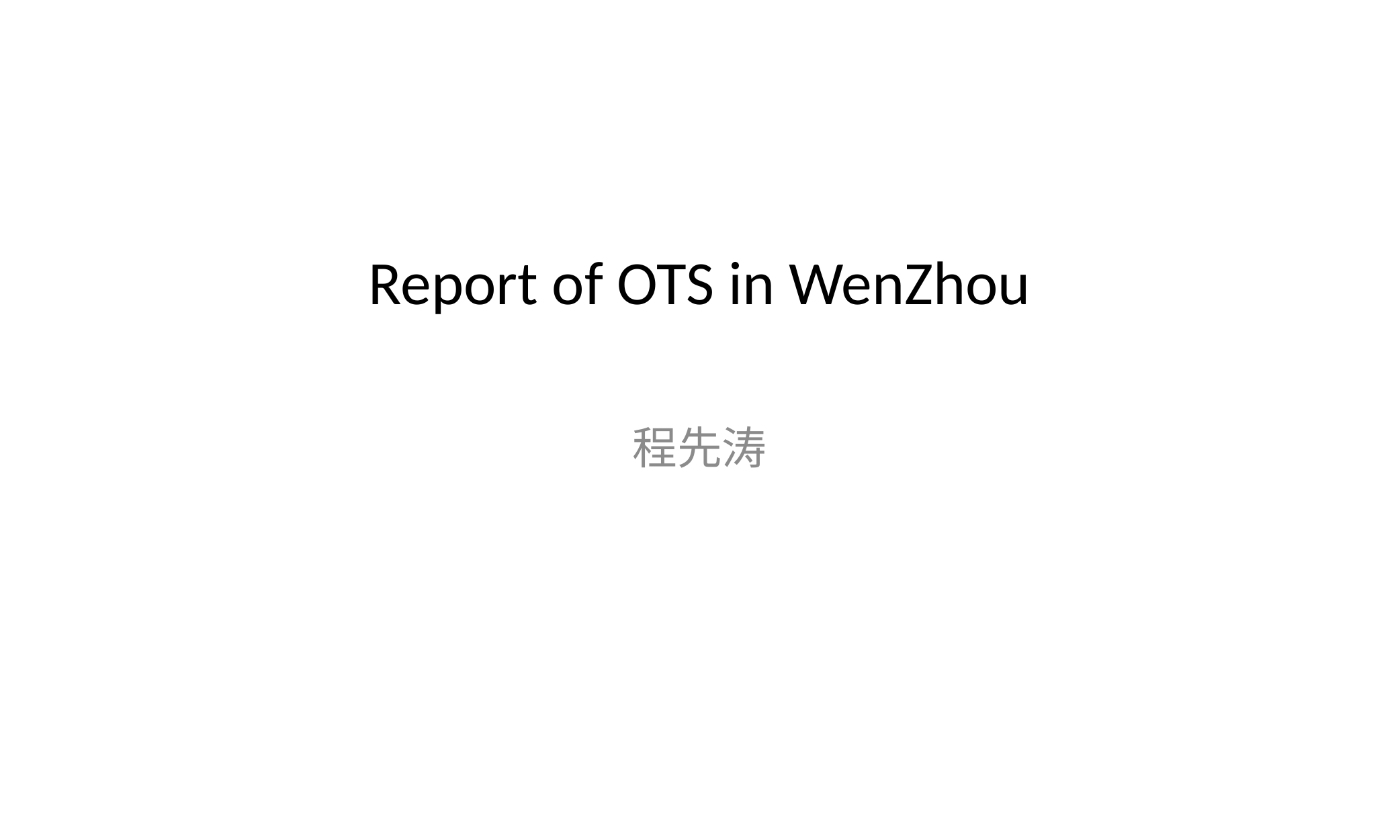

# Report of OTS in WenZhou
程先涛